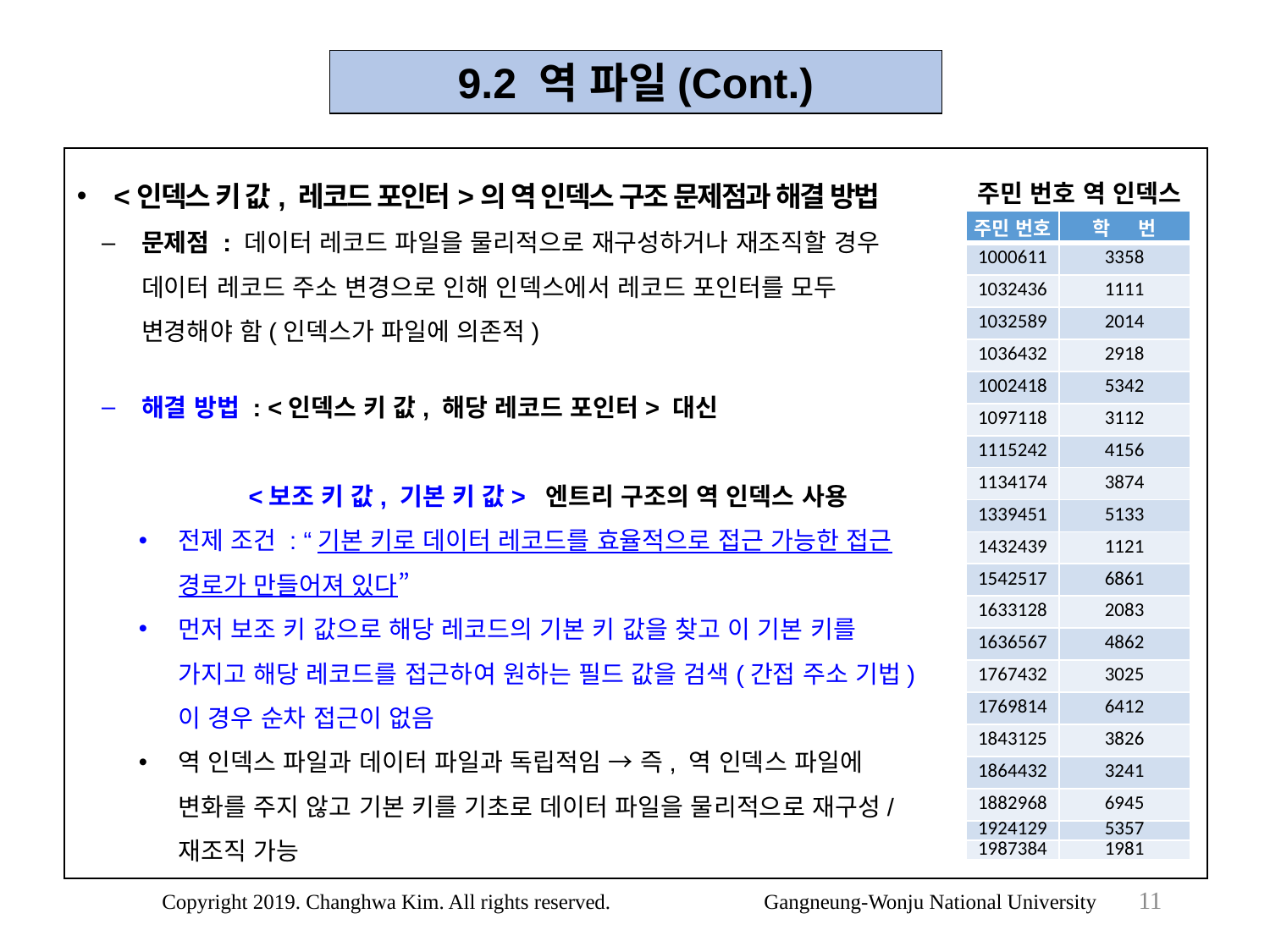

9.2 역 파일(Cont.)

<인덱스 키 값, 레코드 포인터>의 역 인덱스 구조 문제점과 해결 방법
문제점 : 데이터 레코드 파일을 물리적으로 재구성하거나 재조직할 경우 데이터 레코드 주소 변경으로 인해 인덱스에서 레코드 포인터를 모두 변경해야 함(인덱스가 파일에 의존적)

해결 방법 : <인덱스 키 값, 해당 레코드 포인터> 대신
                     <보조 키 값, 기본 키 값>  엔트리 구조의 역 인덱스 사용
전제 조건 : “기본 키로 데이터 레코드를 효율적으로 접근 가능한 접근 경로가 만들어져 있다”
먼저 보조 키 값으로 해당 레코드의 기본 키 값을 찾고 이 기본 키를 가지고 해당 레코드를 접근하여 원하는 필드 값을 검색(간접 주소 기법) 이 경우 순차 접근이 없음
역 인덱스 파일과 데이터 파일과 독립적임 → 즉, 역 인덱스 파일에 변화를 주지 않고 기본 키를 기초로 데이터 파일을 물리적으로 재구성/재조직 가능

주민 번호 역 인덱스
| 주민 번호 | 학 번 |
| --- | --- |
| 1000611 | 3358 |
| 1032436 | 1111 |
| 1032589 | 2014 |
| 1036432 | 2918 |
| 1002418 | 5342 |
| 1097118 | 3112 |
| 1115242 | 4156 |
| 1134174 | 3874 |
| 1339451 | 5133 |
| 1432439 | 1121 |
| 1542517 | 6861 |
| 1633128 | 2083 |
| 1636567 | 4862 |
| 1767432 | 3025 |
| 1769814 | 6412 |
| 1843125 | 3826 |
| 1864432 | 3241 |
| 1882968 | 6945 |
| 1924129 | 5357 |
| 1987384 | 1981 |
11
Copyright 2019. Changhwa Kim. All rights reserved.                             Gangneung-Wonju National University